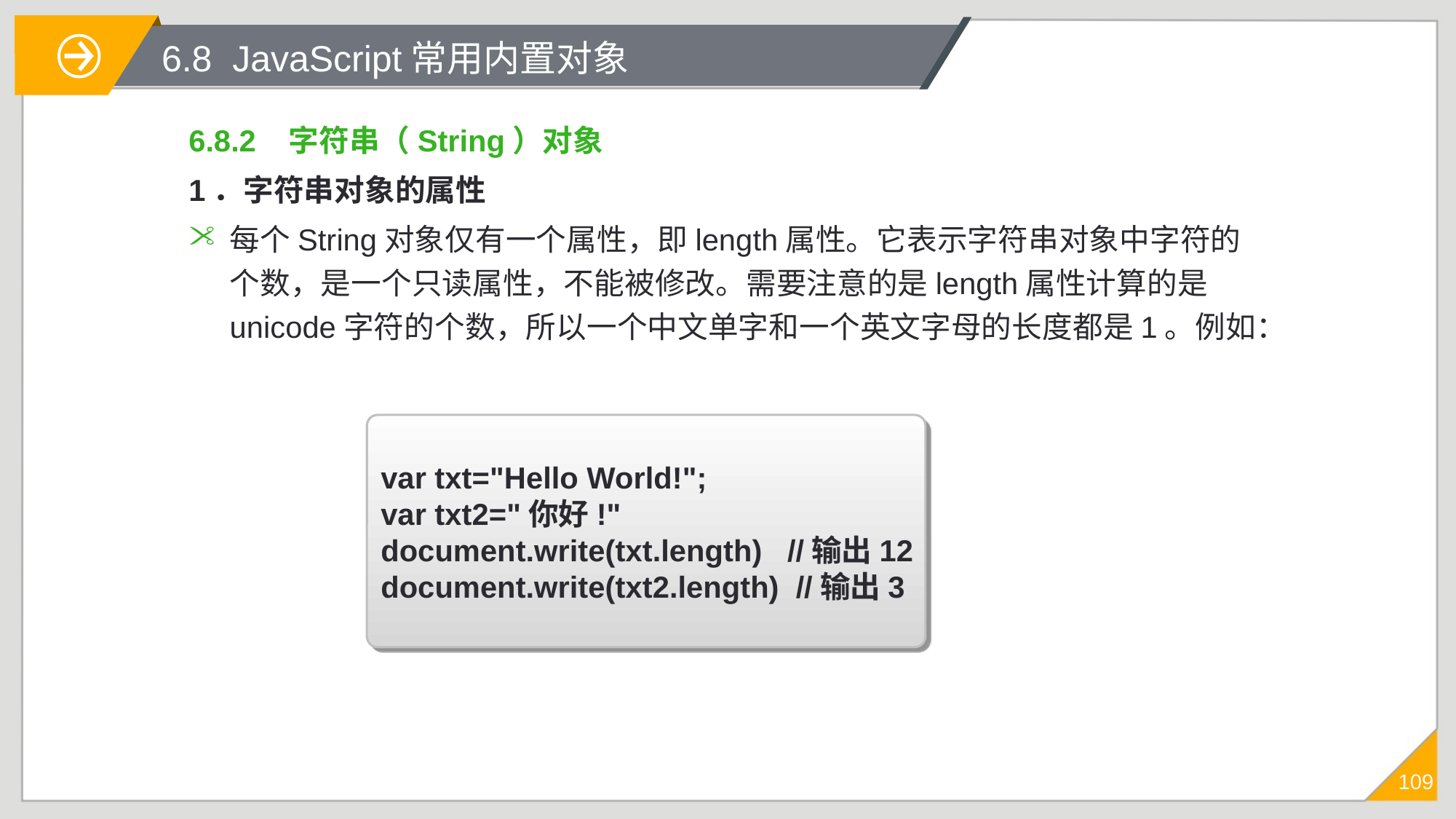

# 6.8  JavaScript常用内置对象
6.8.2   字符串（String）对象
1．字符串对象的属性
每个String对象仅有一个属性，即length属性。它表示字符串对象中字符的个数，是一个只读属性，不能被修改。需要注意的是length属性计算的是unicode字符的个数，所以一个中文单字和一个英文字母的长度都是1。例如：
var txt="Hello World!";
var txt2="你好!"
document.write(txt.length)   //输出12
document.write(txt2.length)  //输出3